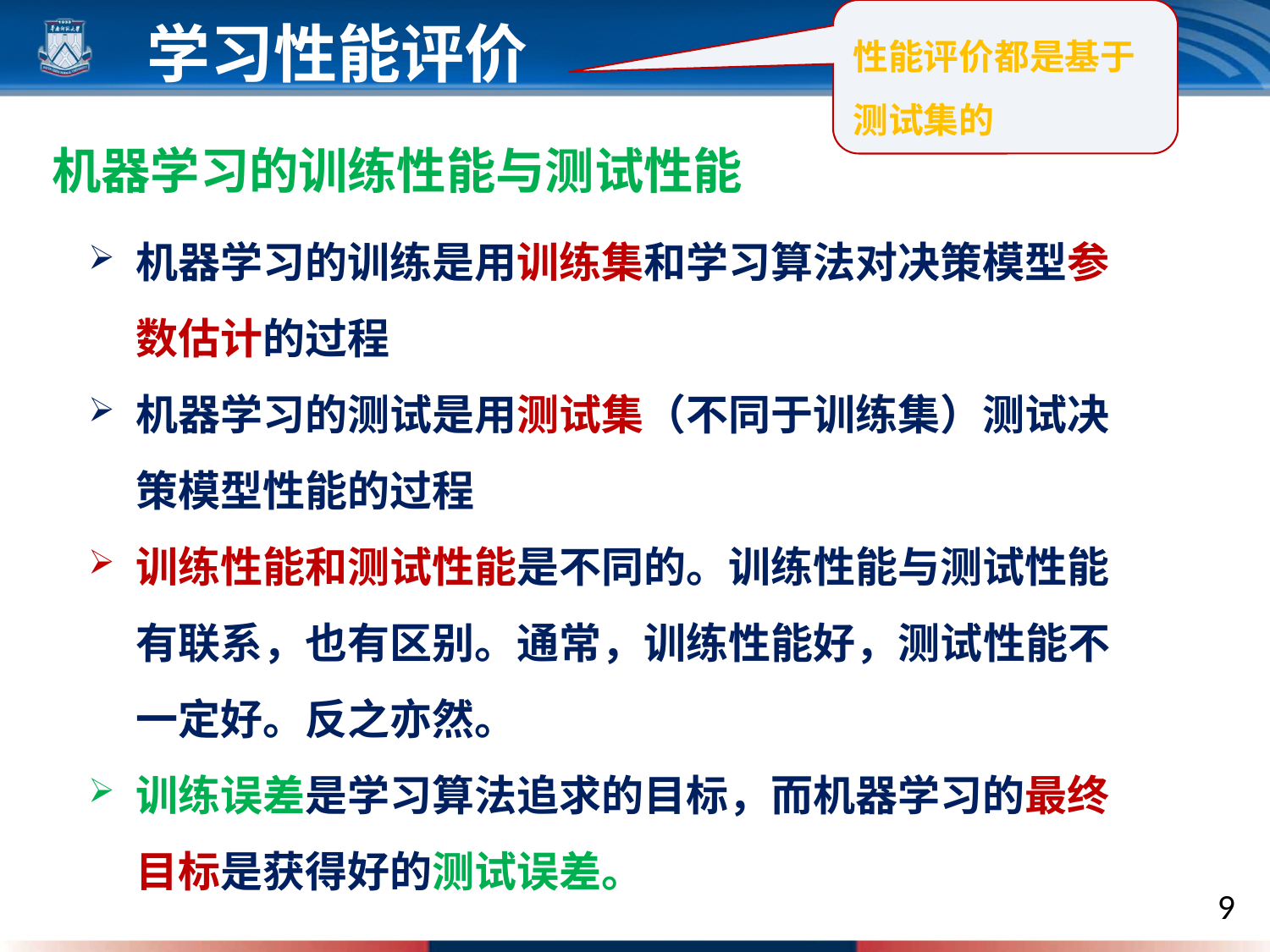

性能评价都是基于测试集的

学习性能评价
机器学习的训练性能与测试性能
机器学习的训练是用训练集和学习算法对决策模型参数估计的过程
机器学习的测试是用测试集（不同于训练集）测试决策模型性能的过程
训练性能和测试性能是不同的。训练性能与测试性能有联系，也有区别。通常，训练性能好，测试性能不一定好。反之亦然。
训练误差是学习算法追求的目标，而机器学习的最终目标是获得好的测试误差。